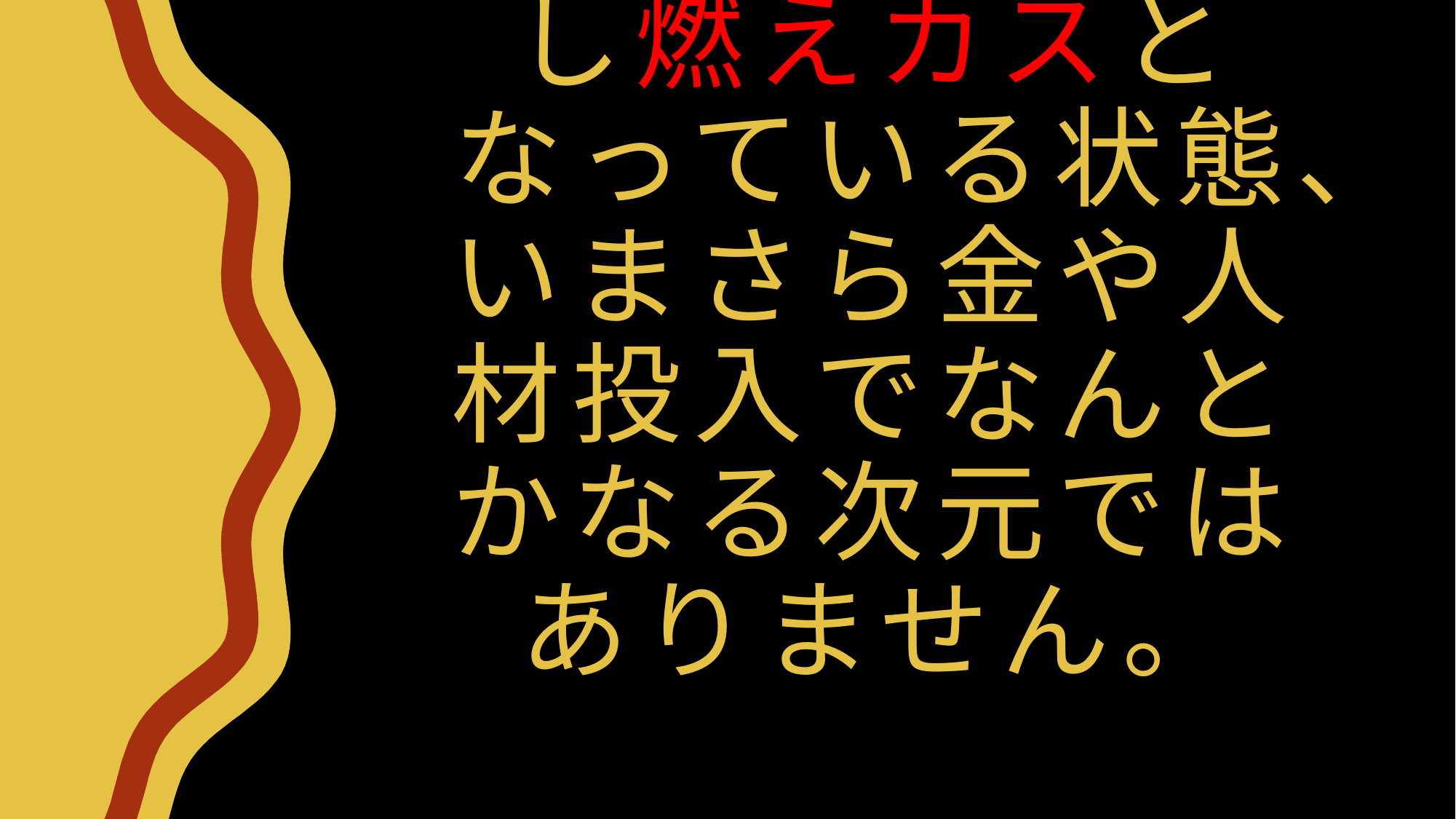

# ところが、プロジェクトは炎上し燃えカスとなっている状態、いまさら金や人材投入でなんとかなる次元ではありません。